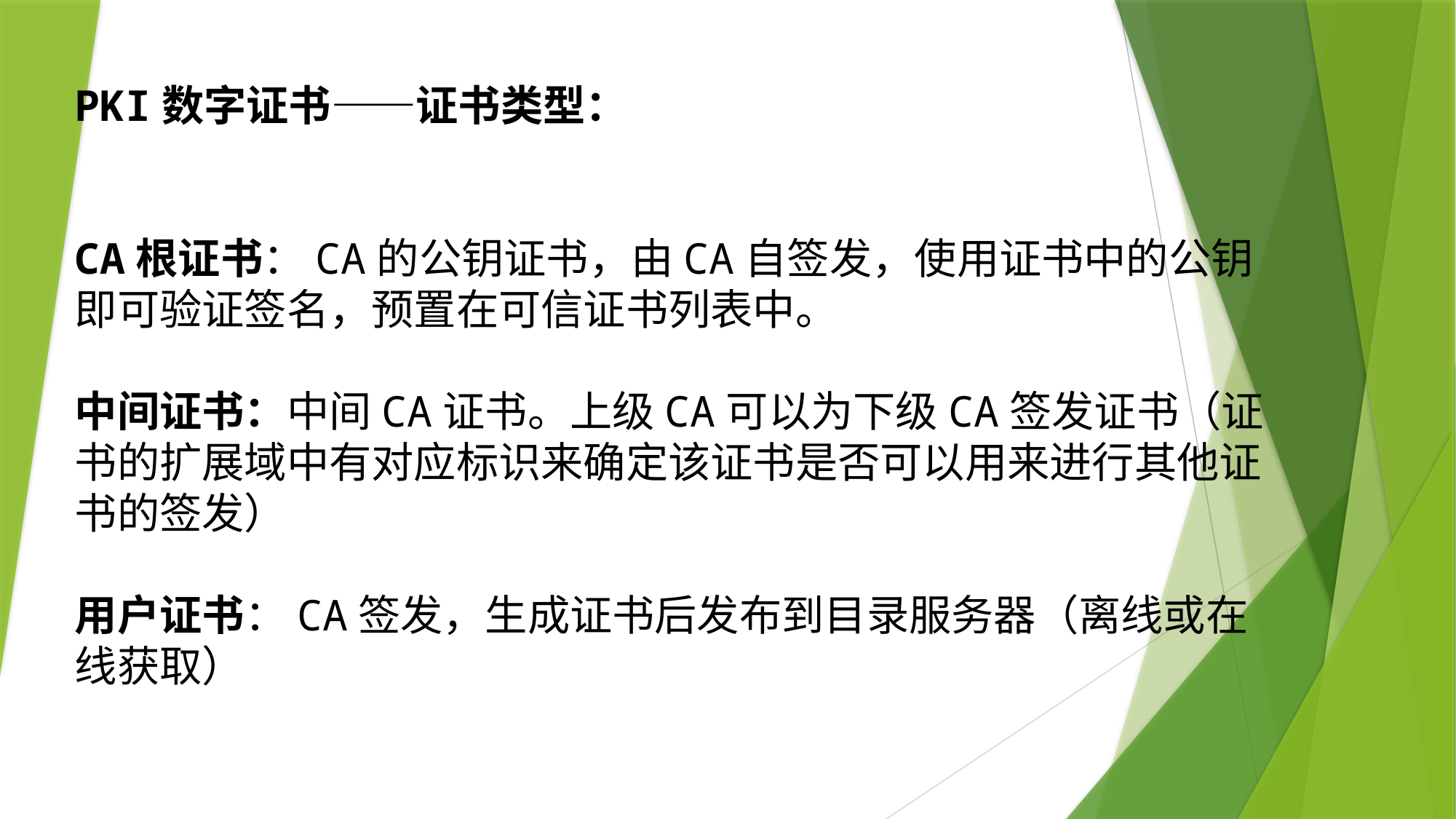

# PKI数字证书——证书类型： CA根证书：CA的公钥证书，由CA自签发，使用证书中的公钥即可验证签名，预置在可信证书列表中。 中间证书：中间CA证书。上级CA可以为下级CA签发证书（证书的扩展域中有对应标识来确定该证书是否可以用来进行其他证书的签发） 用户证书：CA签发，生成证书后发布到目录服务器（离线或在线获取）